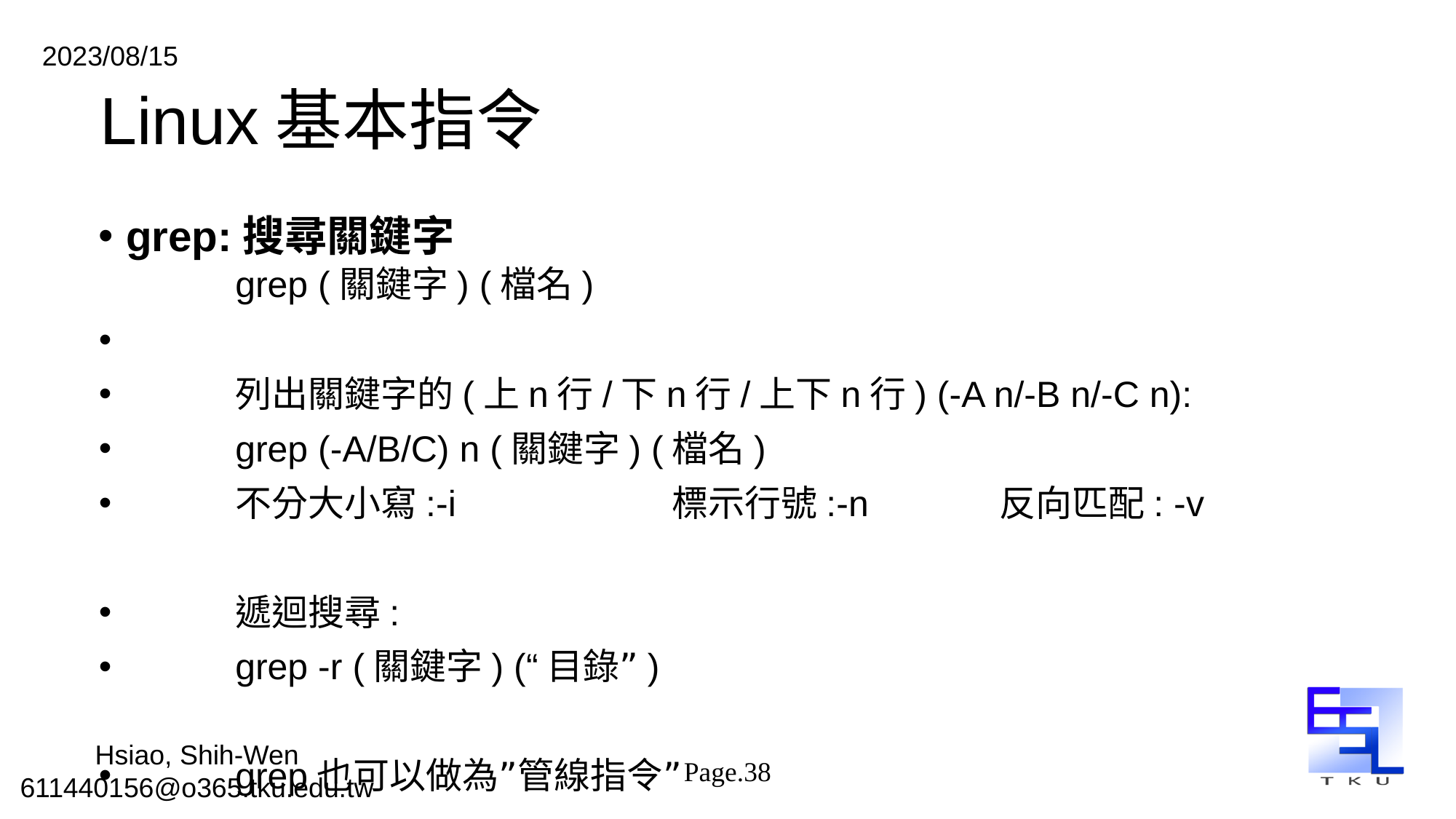

# Linux基本指令
grep:搜尋關鍵字
	grep (關鍵字) (檔名)

	列出關鍵字的(上n行/下n行/上下n行) (-A n/-B n/-C n):
	grep (-A/B/C) n (關鍵字) (檔名)
	不分大小寫:-i		標示行號:-n		反向匹配: -v

	遞迴搜尋:
	grep -r (關鍵字) (“目錄”)

	grep也可以做為”管線指令”